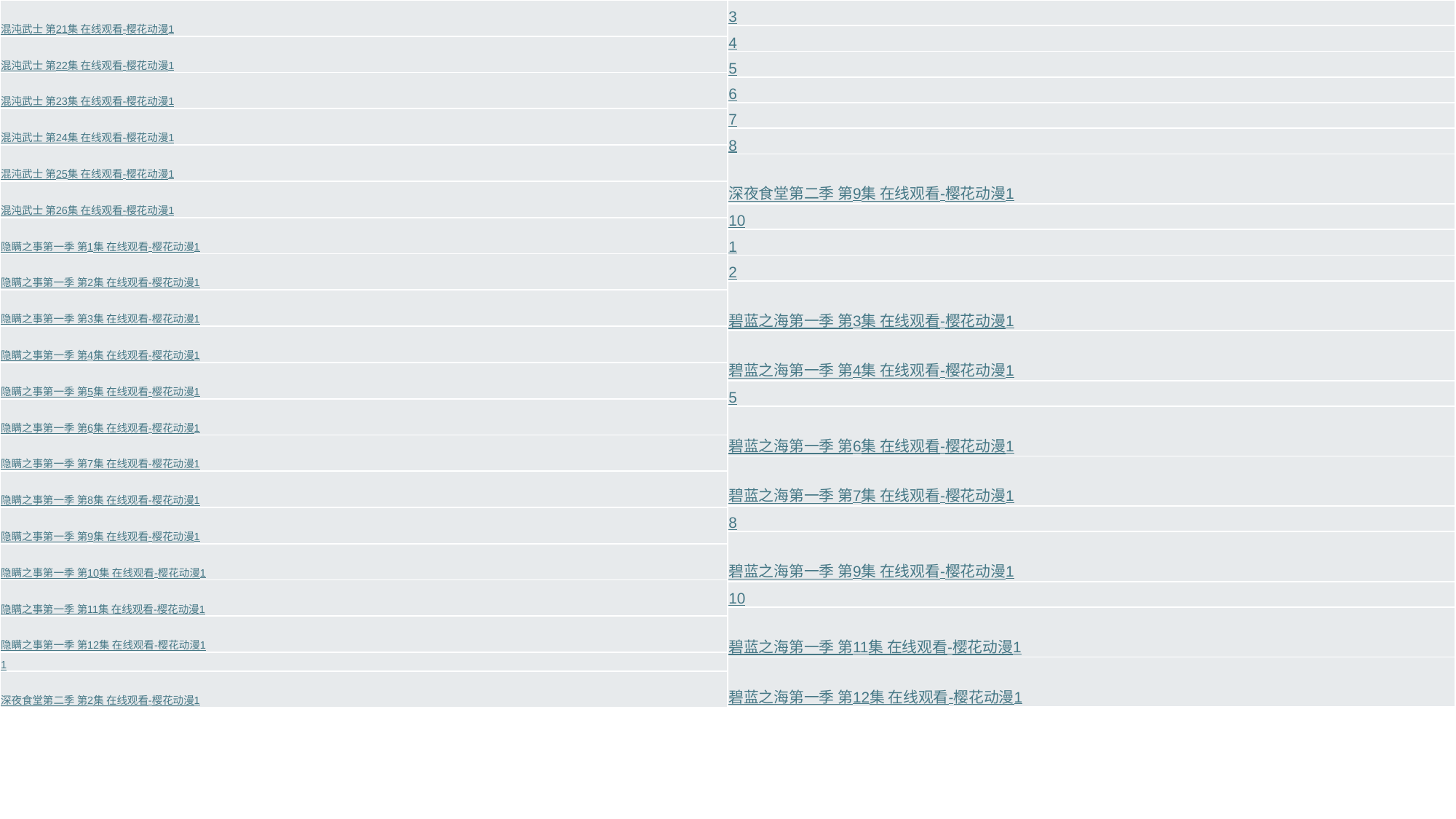

| 混沌武士 第21集 在线观看-樱花动漫1 |
| --- |
| 混沌武士 第22集 在线观看-樱花动漫1 |
| 混沌武士 第23集 在线观看-樱花动漫1 |
| 混沌武士 第24集 在线观看-樱花动漫1 |
| 混沌武士 第25集 在线观看-樱花动漫1 |
| 混沌武士 第26集 在线观看-樱花动漫1 |
| 隐瞒之事第一季 第1集 在线观看-樱花动漫1 |
| 隐瞒之事第一季 第2集 在线观看-樱花动漫1 |
| 隐瞒之事第一季 第3集 在线观看-樱花动漫1 |
| 隐瞒之事第一季 第4集 在线观看-樱花动漫1 |
| 隐瞒之事第一季 第5集 在线观看-樱花动漫1 |
| 隐瞒之事第一季 第6集 在线观看-樱花动漫1 |
| 隐瞒之事第一季 第7集 在线观看-樱花动漫1 |
| 隐瞒之事第一季 第8集 在线观看-樱花动漫1 |
| 隐瞒之事第一季 第9集 在线观看-樱花动漫1 |
| 隐瞒之事第一季 第10集 在线观看-樱花动漫1 |
| 隐瞒之事第一季 第11集 在线观看-樱花动漫1 |
| 隐瞒之事第一季 第12集 在线观看-樱花动漫1 |
| 1 |
| 深夜食堂第二季 第2集 在线观看-樱花动漫1 |
| 3 |
| --- |
| 4 |
| 5 |
| 6 |
| 7 |
| 8 |
| 深夜食堂第二季 第9集 在线观看-樱花动漫1 |
| 10 |
| 1 |
| 2 |
| 碧蓝之海第一季 第3集 在线观看-樱花动漫1 |
| 碧蓝之海第一季 第4集 在线观看-樱花动漫1 |
| 5 |
| 碧蓝之海第一季 第6集 在线观看-樱花动漫1 |
| 碧蓝之海第一季 第7集 在线观看-樱花动漫1 |
| 8 |
| 碧蓝之海第一季 第9集 在线观看-樱花动漫1 |
| 10 |
| 碧蓝之海第一季 第11集 在线观看-樱花动漫1 |
| 碧蓝之海第一季 第12集 在线观看-樱花动漫1 |